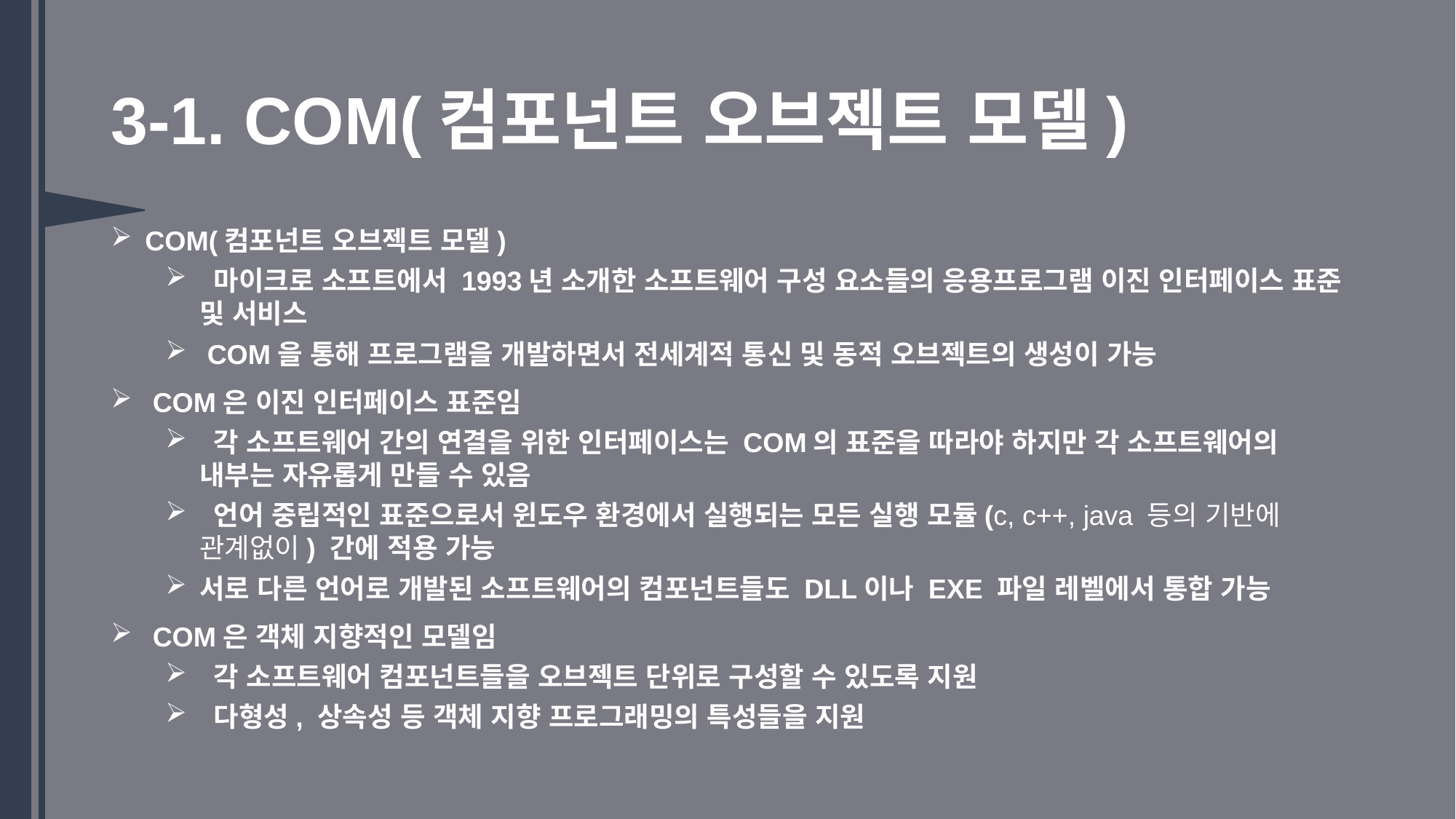

# 3-1. COM(컴포넌트 오브젝트 모델)
COM(컴포넌트 오브젝트 모델)
 마이크로 소프트에서 1993년 소개한 소프트웨어 구성 요소들의 응용프로그램 이진 인터페이스 표준 및 서비스
 COM을 통해 프로그램을 개발하면서 전세계적 통신 및 동적 오브젝트의 생성이 가능
 COM은 이진 인터페이스 표준임
 각 소프트웨어 간의 연결을 위한 인터페이스는 COM의 표준을 따라야 하지만 각 소프트웨어의 내부는 자유롭게 만들 수 있음
 언어 중립적인 표준으로서 윈도우 환경에서 실행되는 모든 실행 모듈(c, c++, java 등의 기반에 관계없이) 간에 적용 가능
서로 다른 언어로 개발된 소프트웨어의 컴포넌트들도 DLL이나 EXE 파일 레벨에서 통합 가능
 COM은 객체 지향적인 모델임
 각 소프트웨어 컴포넌트들을 오브젝트 단위로 구성할 수 있도록 지원
 다형성, 상속성 등 객체 지향 프로그래밍의 특성들을 지원